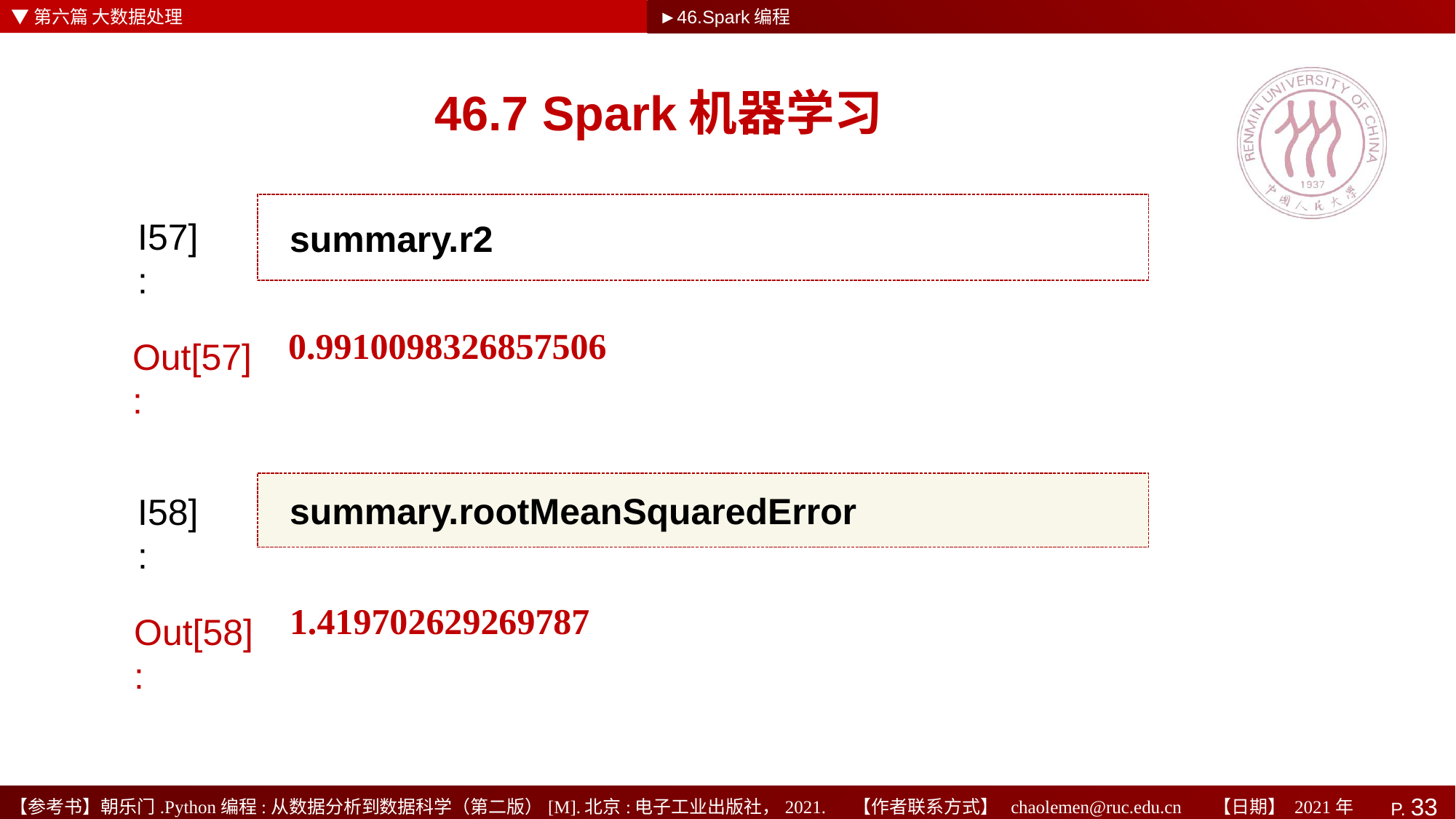

▼第六篇 大数据处理
►46.Spark编程
# 46.7 Spark机器学习
summary.r2
I57]:
0.9910098326857506
Out[57]:
summary.rootMeanSquaredError
I58]:
1.419702629269787
Out[58]: